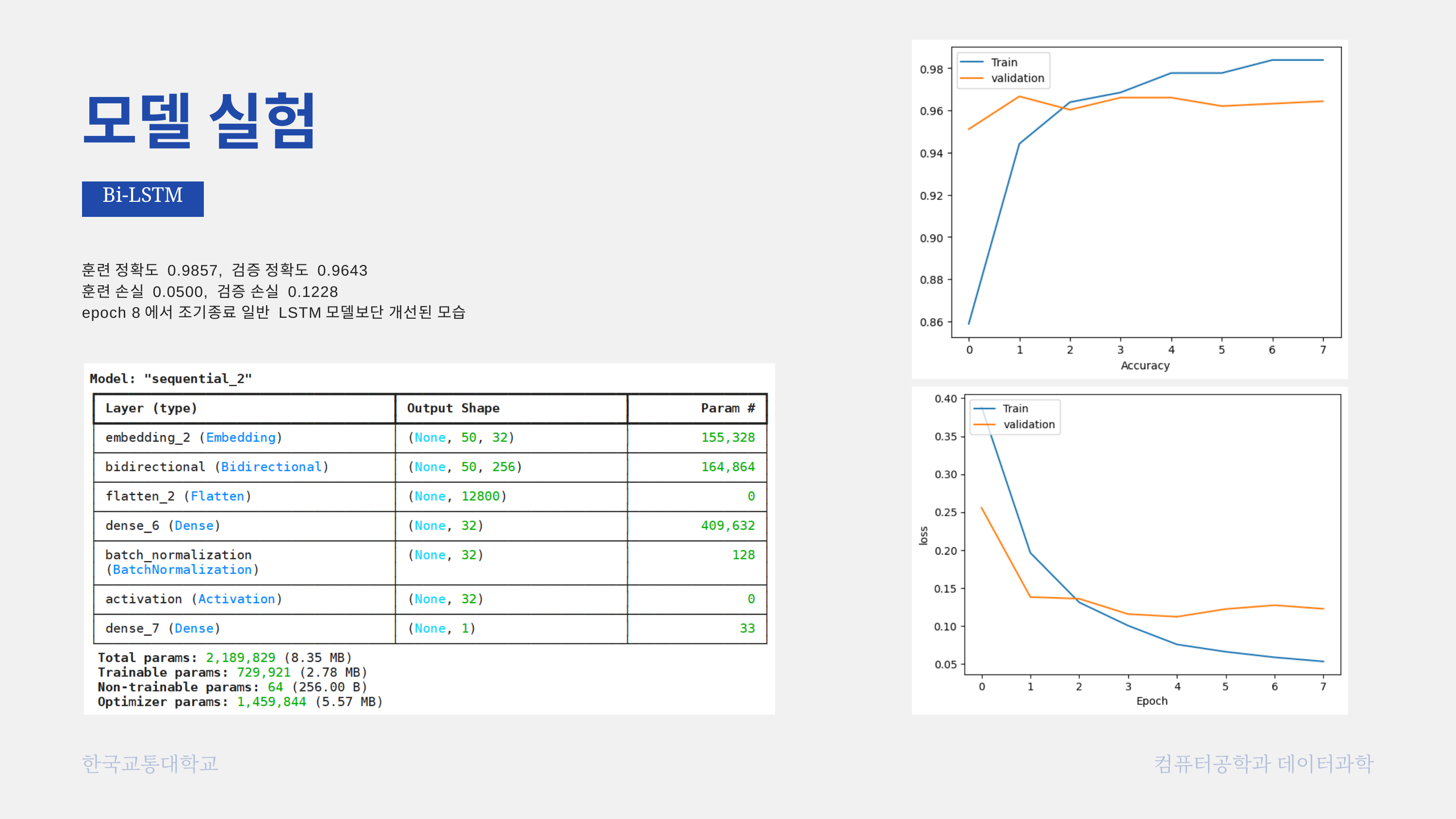

모델 실험

Bi-LSTM
훈련 정확도 0.9857, 검증 정확도 0.9643
훈련 손실 0.0500, 검증 손실 0.1228
epoch 8에서 조기종료 일반 LSTM모델보단 개선된 모습

한국교통대학교
컴퓨터공학과 데이터과학